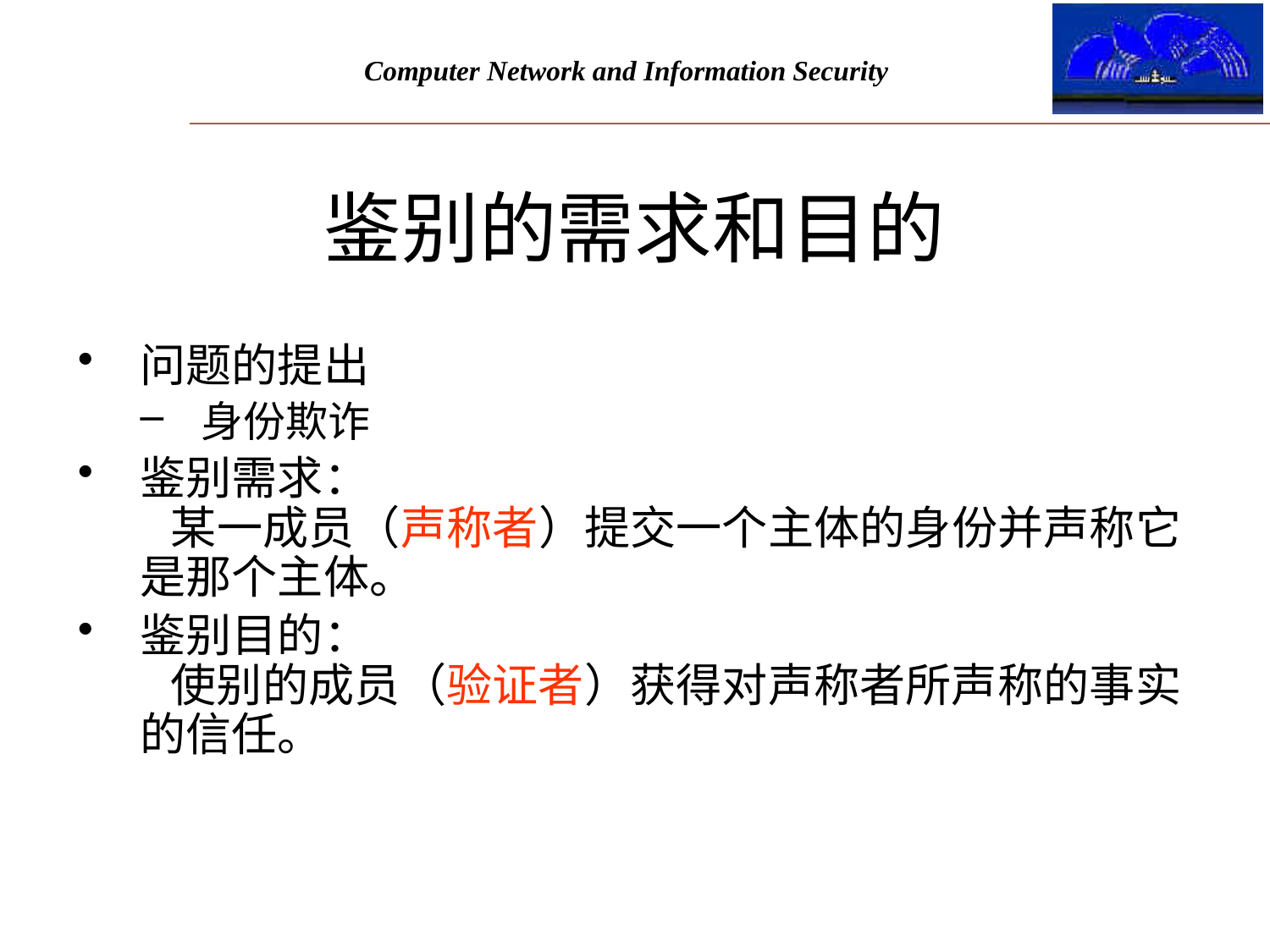

# 鉴别的需求和目的
问题的提出
身份欺诈
鉴别需求：
   某一成员（声称者）提交一个主体的身份并声称它是那个主体。
鉴别目的：
   使别的成员（验证者）获得对声称者所声称的事实的信任。